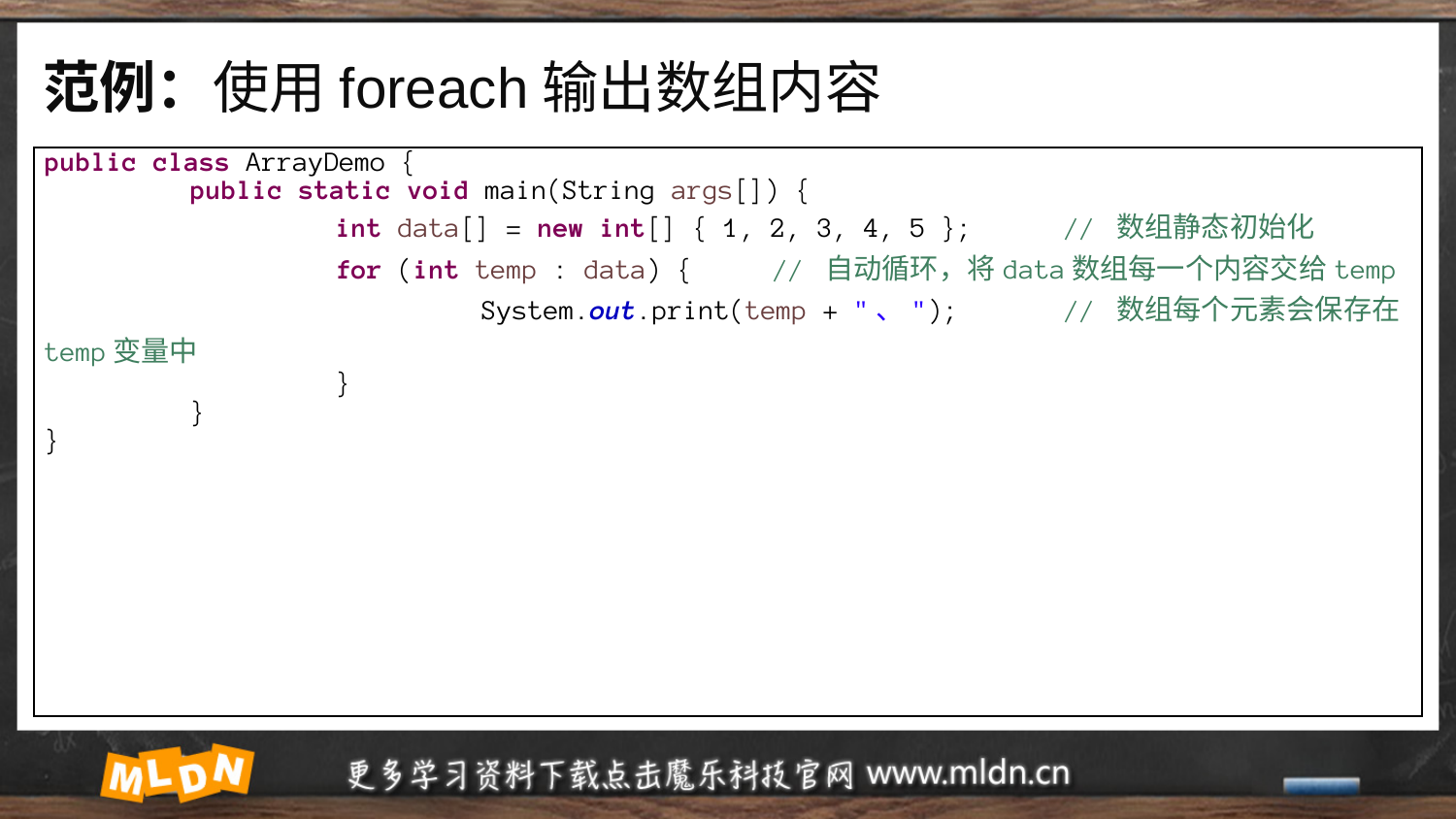

# 范例：使用foreach输出数组内容
| public class ArrayDemo { public static void main(String args[]) { int data[] = new int[] { 1, 2, 3, 4, 5 }; // 数组静态初始化 for (int temp : data) { // 自动循环，将data数组每一个内容交给temp System.out.print(temp + "、"); // 数组每个元素会保存在temp变量中 } } } |
| --- |